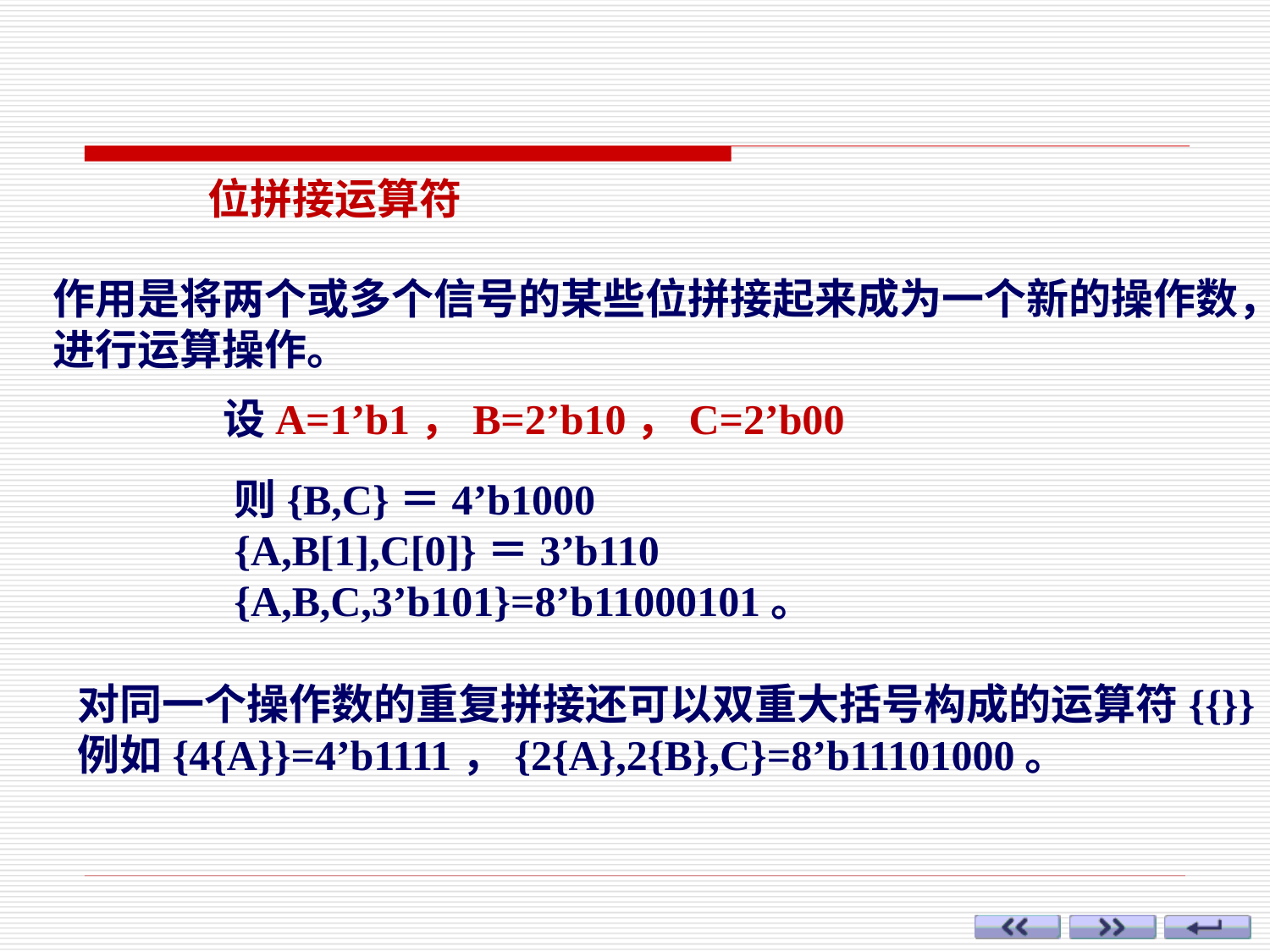

位拼接运算符
作用是将两个或多个信号的某些位拼接起来成为一个新的操作数，进行运算操作。
设A=1’b1，B=2’b10，C=2’b00
则{B,C}＝4’b1000
{A,B[1],C[0]}＝3’b110
{A,B,C,3’b101}=8’b11000101。
对同一个操作数的重复拼接还可以双重大括号构成的运算符{{}}
例如{4{A}}=4’b1111，{2{A},2{B},C}=8’b11101000。